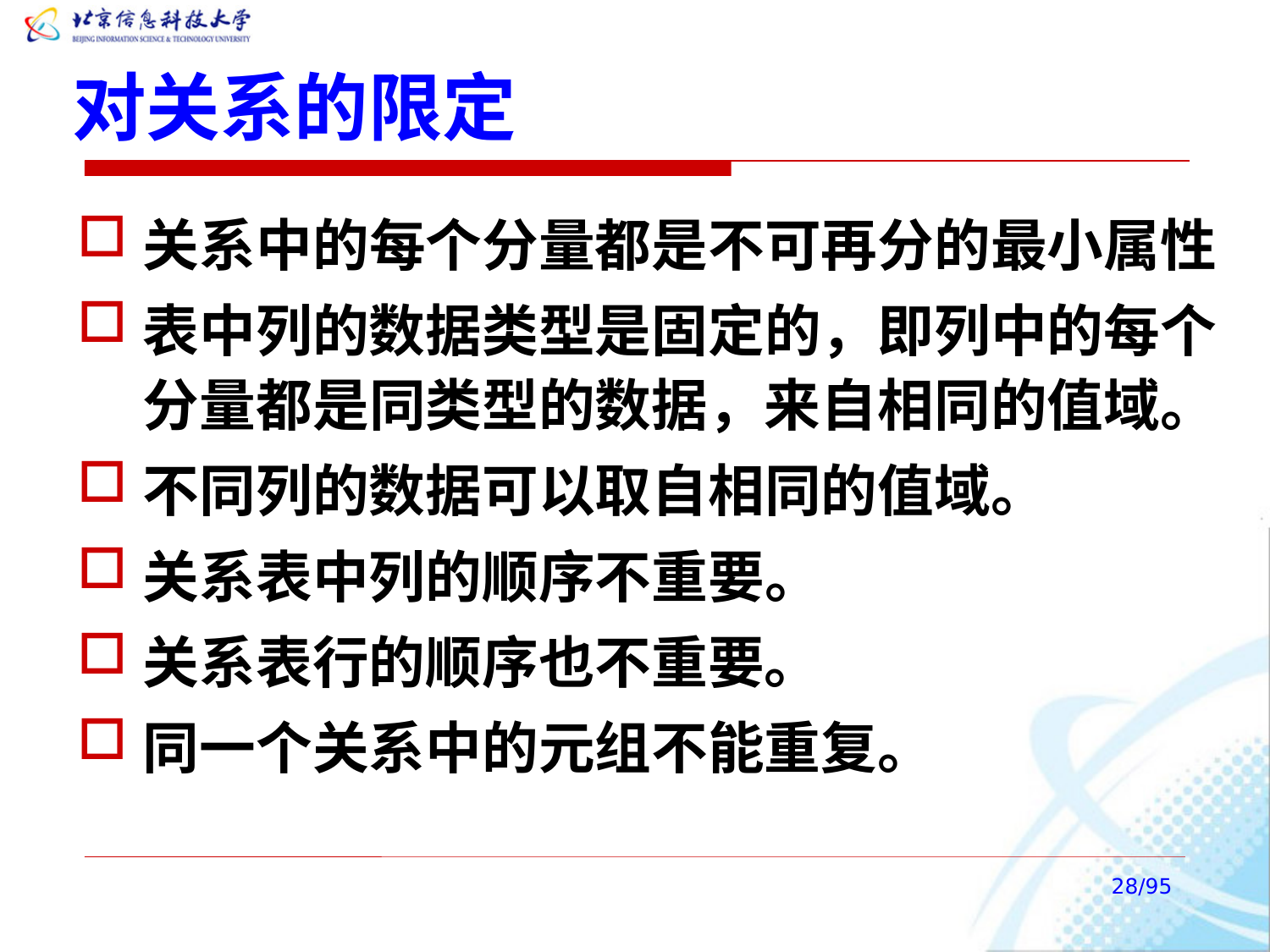

# 对关系的限定
关系中的每个分量都是不可再分的最小属性
表中列的数据类型是固定的，即列中的每个分量都是同类型的数据，来自相同的值域。
不同列的数据可以取自相同的值域。
关系表中列的顺序不重要。
关系表行的顺序也不重要。
同一个关系中的元组不能重复。

28/95